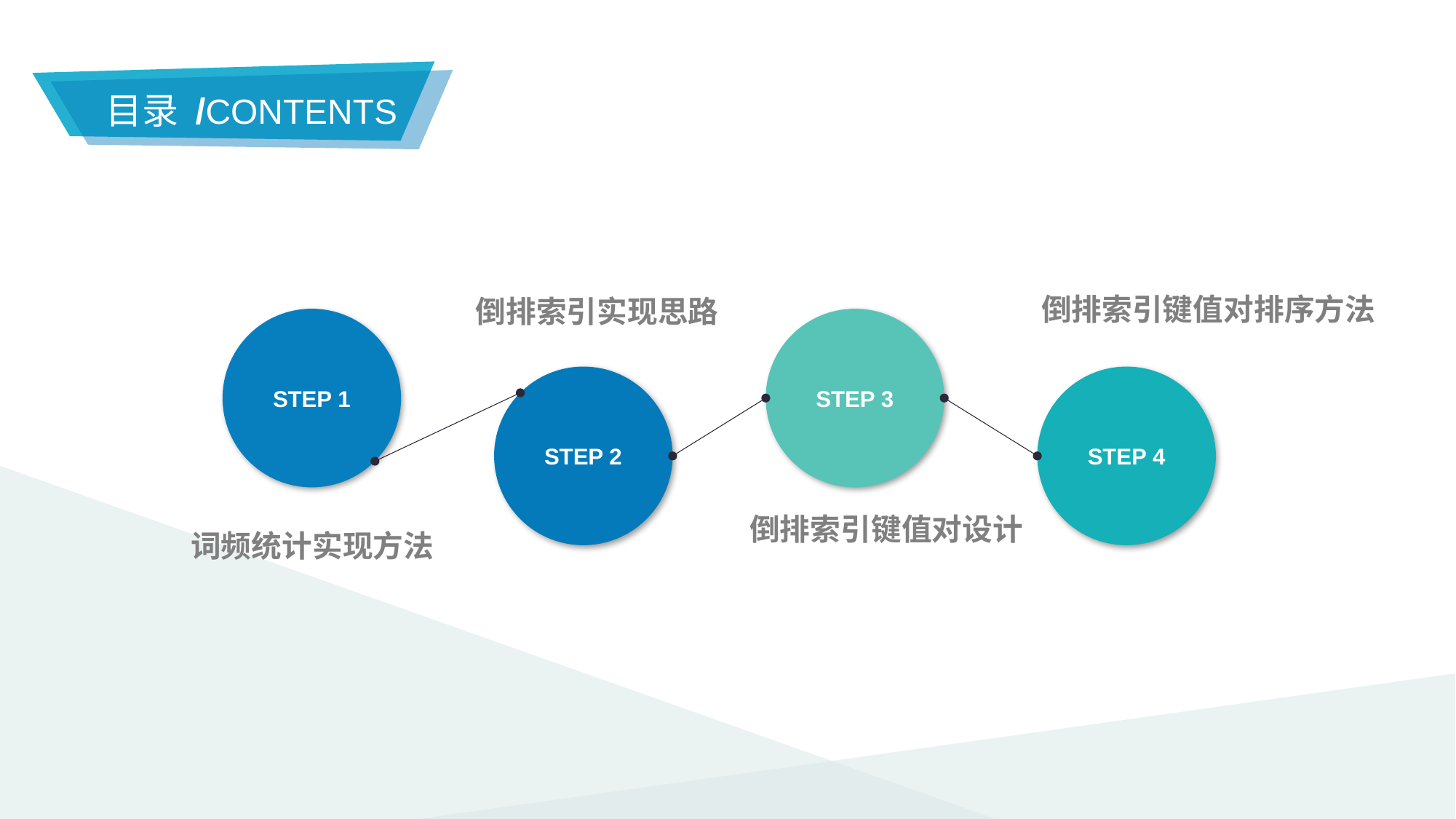

目录 /CONTENTS
倒排索引键值对排序方法
倒排索引实现思路
STEP 1
STEP 3
STEP 2
STEP 4

倒排索引键值对设计
词频统计实现方法